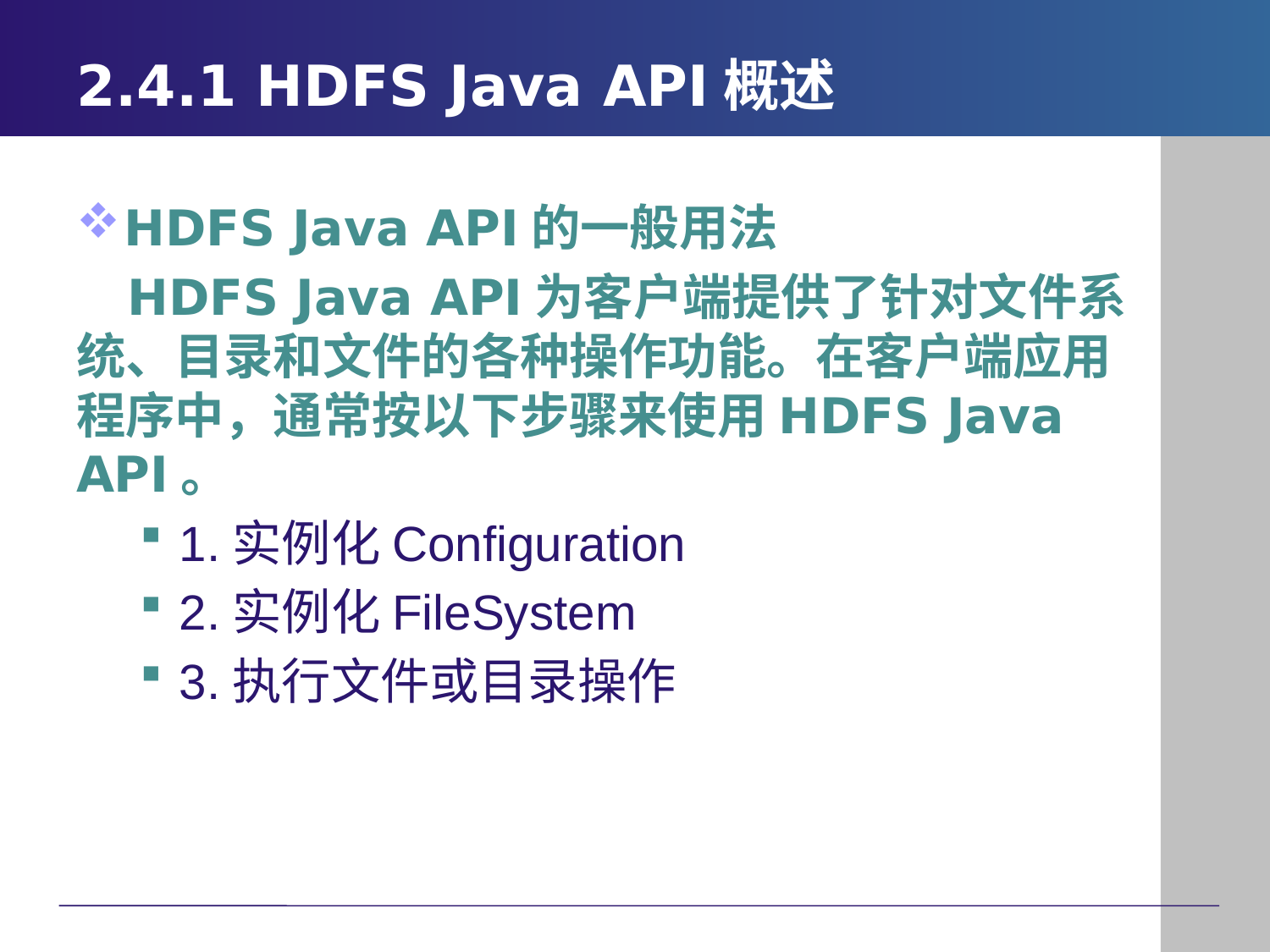

# 2.4.1 HDFS Java API概述
HDFS Java API的一般用法
   HDFS Java API为客户端提供了针对文件系统、目录和文件的各种操作功能。在客户端应用程序中，通常按以下步骤来使用HDFS Java API。
1.实例化Configuration
2.实例化FileSystem
3.执行文件或目录操作